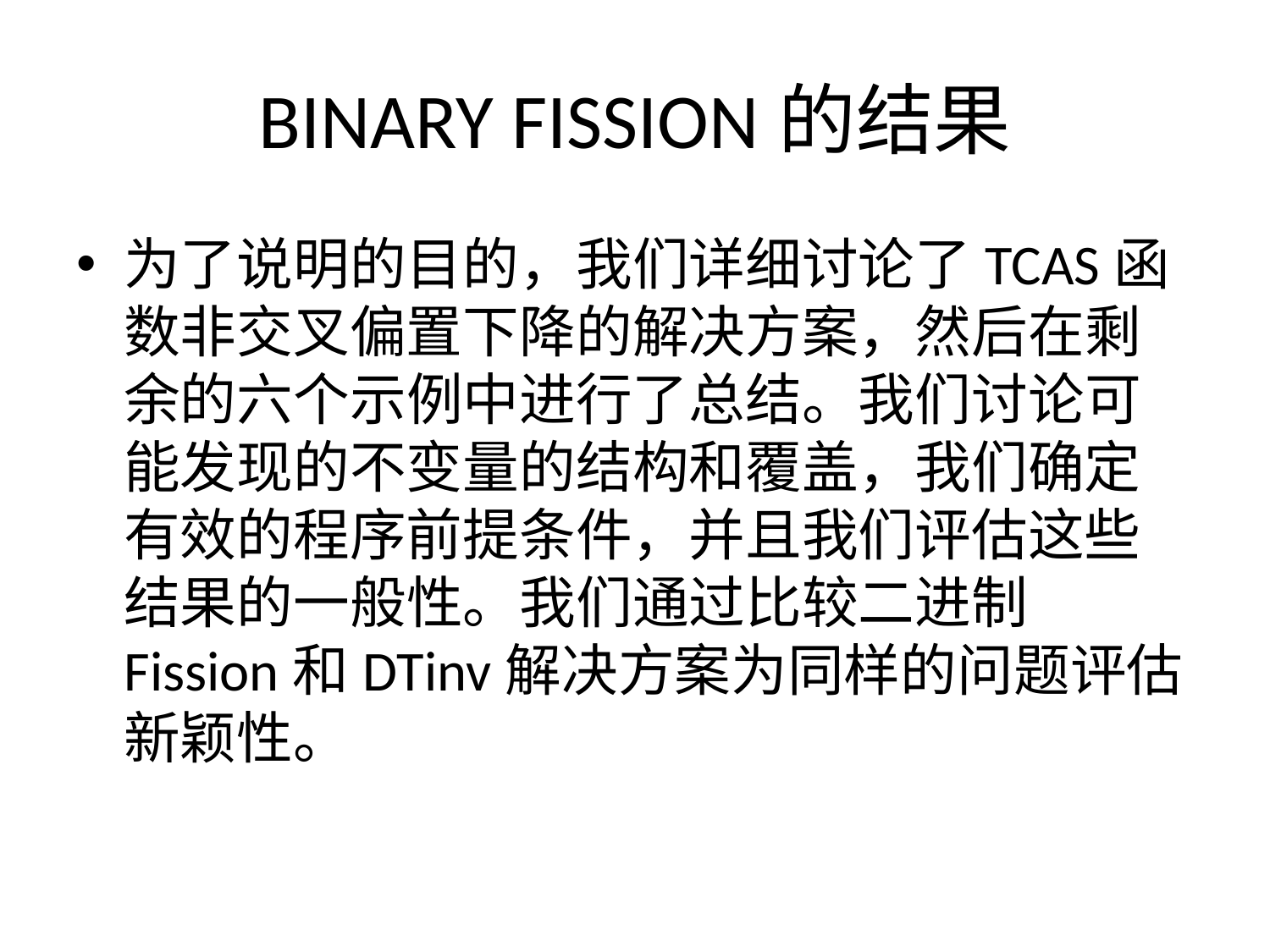

# BINARY FISSION的结果
为了说明的目的，我们详细讨论了TCAS函数非交叉偏置下降的解决方案，然后在剩余的六个示例中进行了总结。我们讨论可能发现的不变量的结构和覆盖，我们确定有效的程序前提条件，并且我们评估这些结果的一般性。我们通过比较二进制Fission和DTinv解决方案为同样的问题评估新颖性。